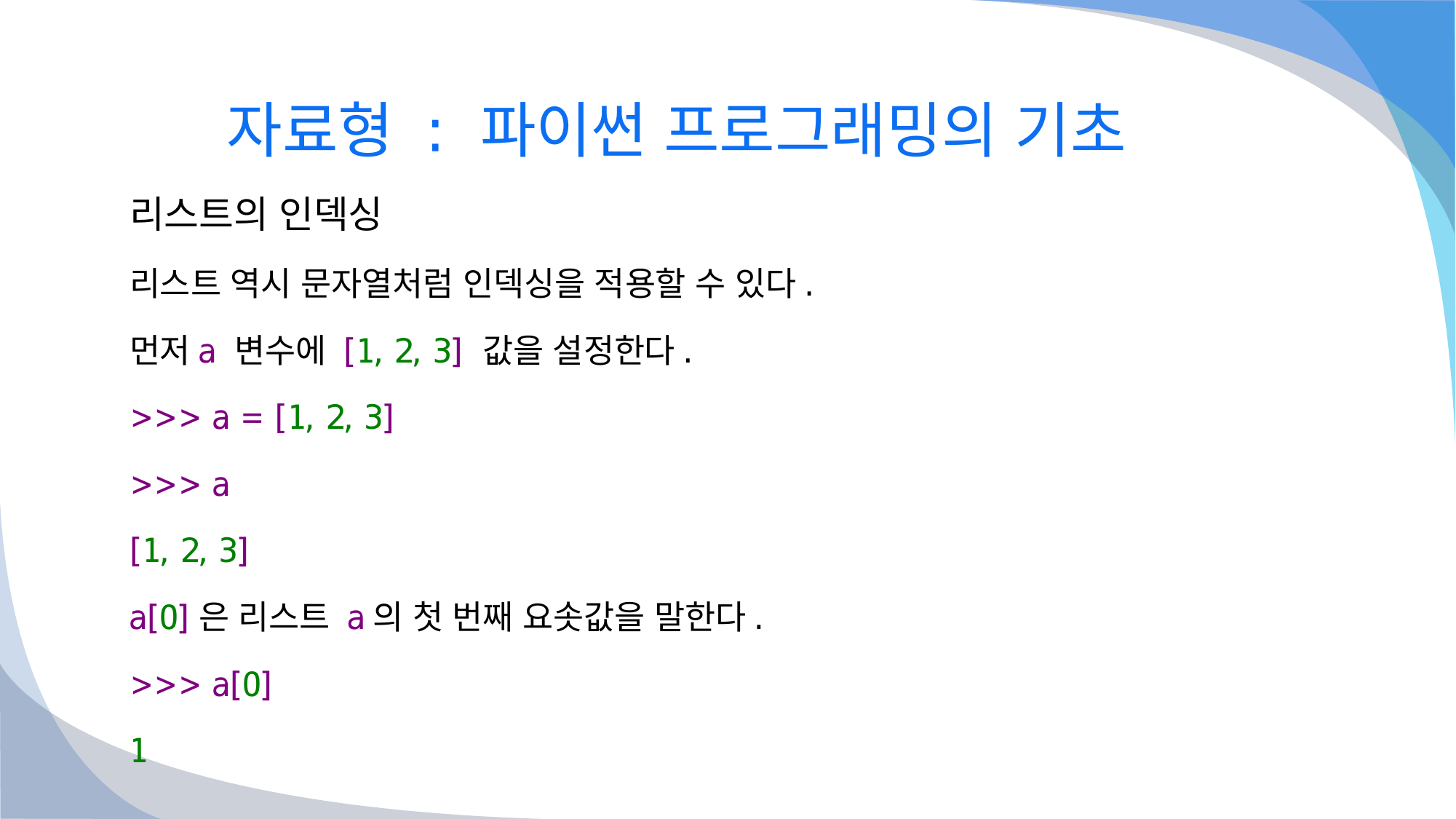

# 자료형 : 파이썬 프로그래밍의 기초
리스트의 인덱싱
리스트 역시 문자열처럼 인덱싱을 적용할 수 있다.
먼저a 변수에 [1, 2, 3] 값을 설정한다.
>>> a = [1, 2, 3]
>>> a
[1, 2, 3]
a[0]은 리스트 a의 첫 번째 요솟값을 말한다.
>>> a[0]
1